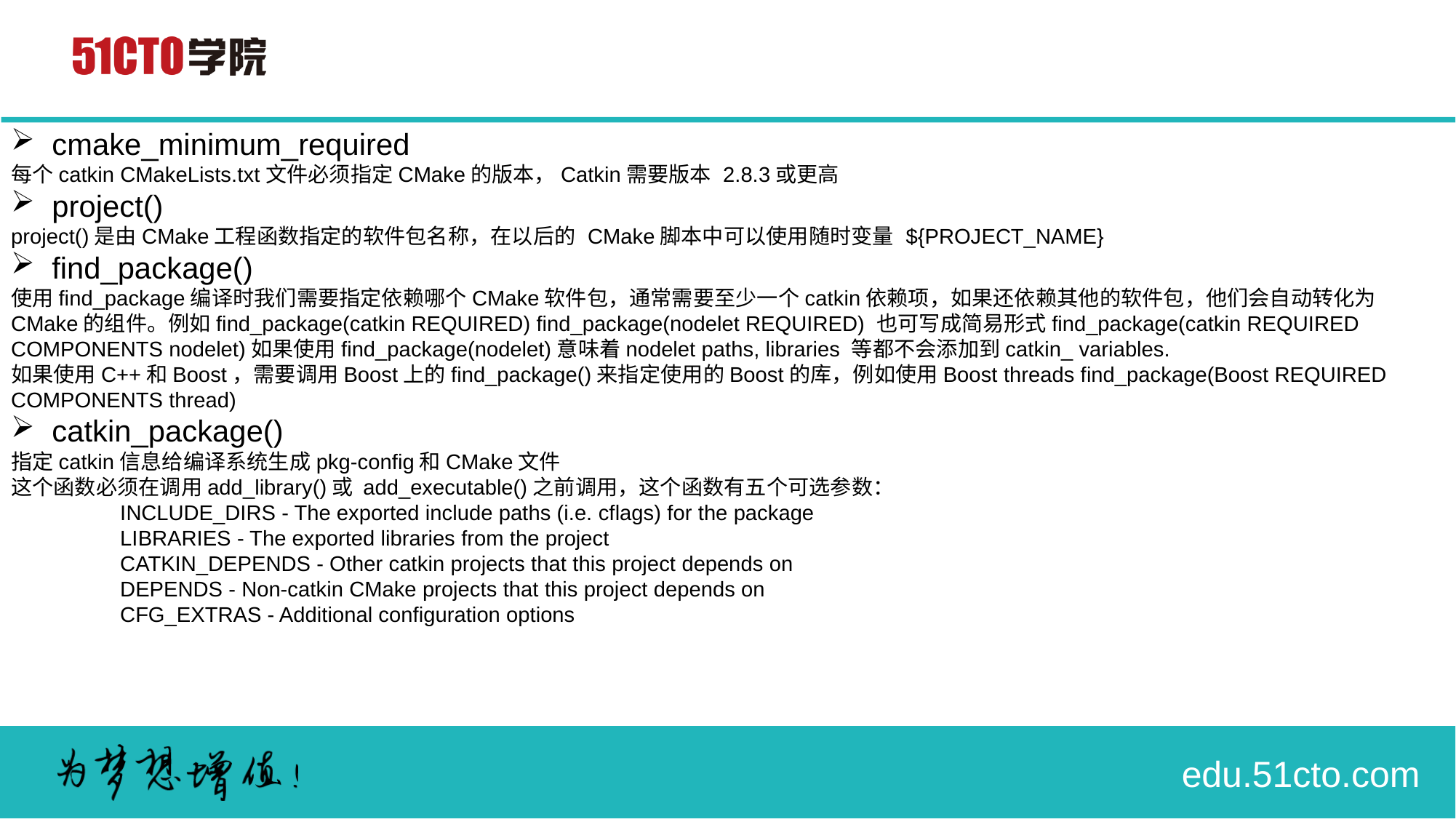

cmake_minimum_required
每个catkin CMakeLists.txt文件必须指定CMake的版本，Catkin需要版本 2.8.3或更高
project()
project()是由CMake工程函数指定的软件包名称，在以后的 CMake脚本中可以使用随时变量 ${PROJECT_NAME}
find_package()
使用find_package编译时我们需要指定依赖哪个CMake软件包，通常需要至少一个catkin依赖项，如果还依赖其他的软件包，他们会自动转化为CMake的组件。例如find_package(catkin REQUIRED) find_package(nodelet REQUIRED) 也可写成简易形式find_package(catkin REQUIRED COMPONENTS nodelet)如果使用find_package(nodelet)意味着nodelet paths, libraries 等都不会添加到catkin_ variables.
如果使用C++和Boost，需要调用Boost上的find_package()来指定使用的Boost的库，例如使用Boost threads find_package(Boost REQUIRED COMPONENTS thread)
catkin_package()
指定catkin信息给编译系统生成pkg-config和CMake文件
这个函数必须在调用add_library()或 add_executable()之前调用，这个函数有五个可选参数：
	INCLUDE_DIRS - The exported include paths (i.e. cflags) for the package
	LIBRARIES - The exported libraries from the project
	CATKIN_DEPENDS - Other catkin projects that this project depends on
	DEPENDS - Non-catkin CMake projects that this project depends on
	CFG_EXTRAS - Additional configuration options